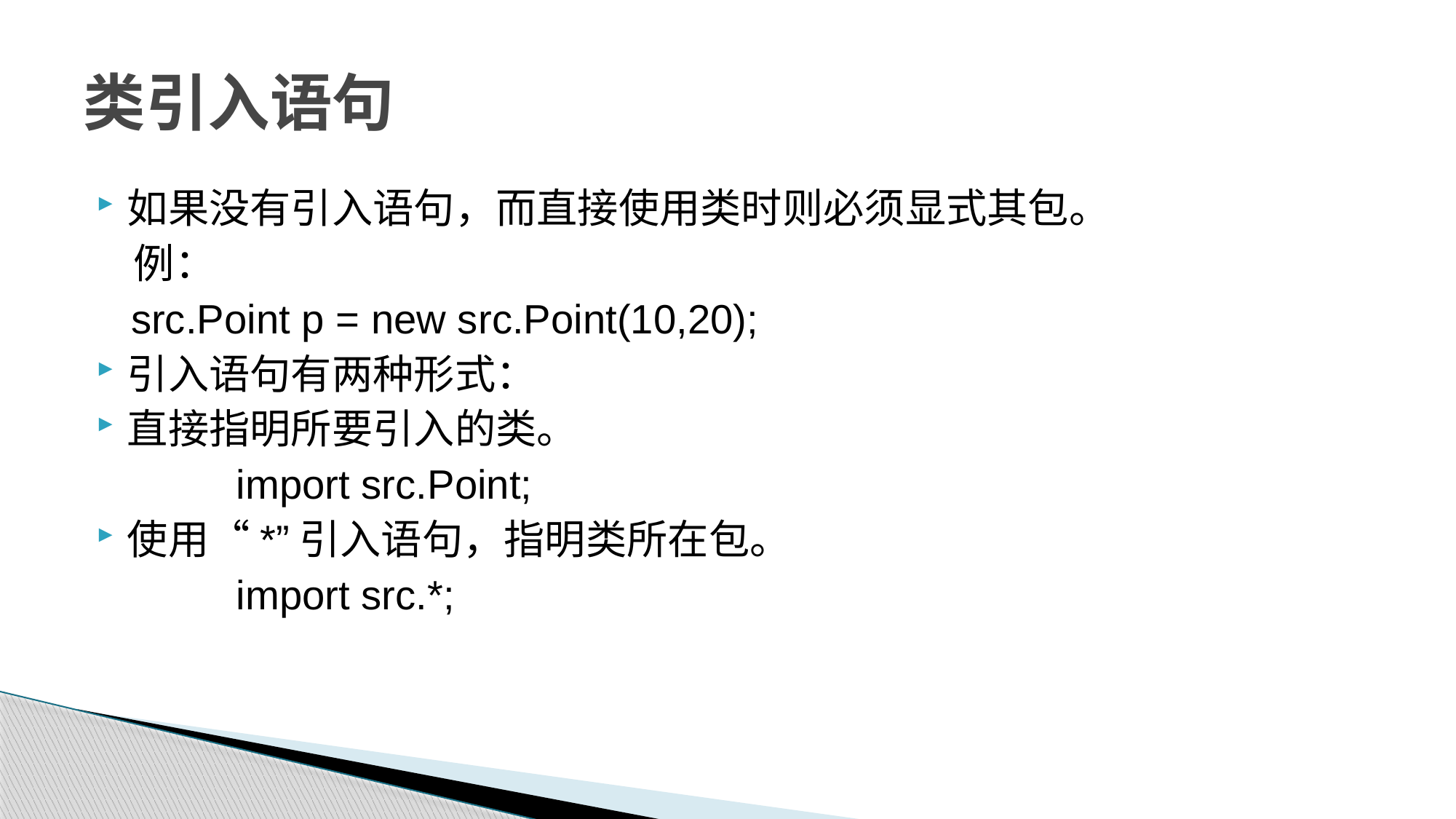

# 类引入语句
如果没有引入语句，而直接使用类时则必须显式其包。
   例：
   src.Point p = new src.Point(10,20);
引入语句有两种形式：
直接指明所要引入的类。
		import src.Point;
使用“*”引入语句，指明类所在包。
		import src.*;